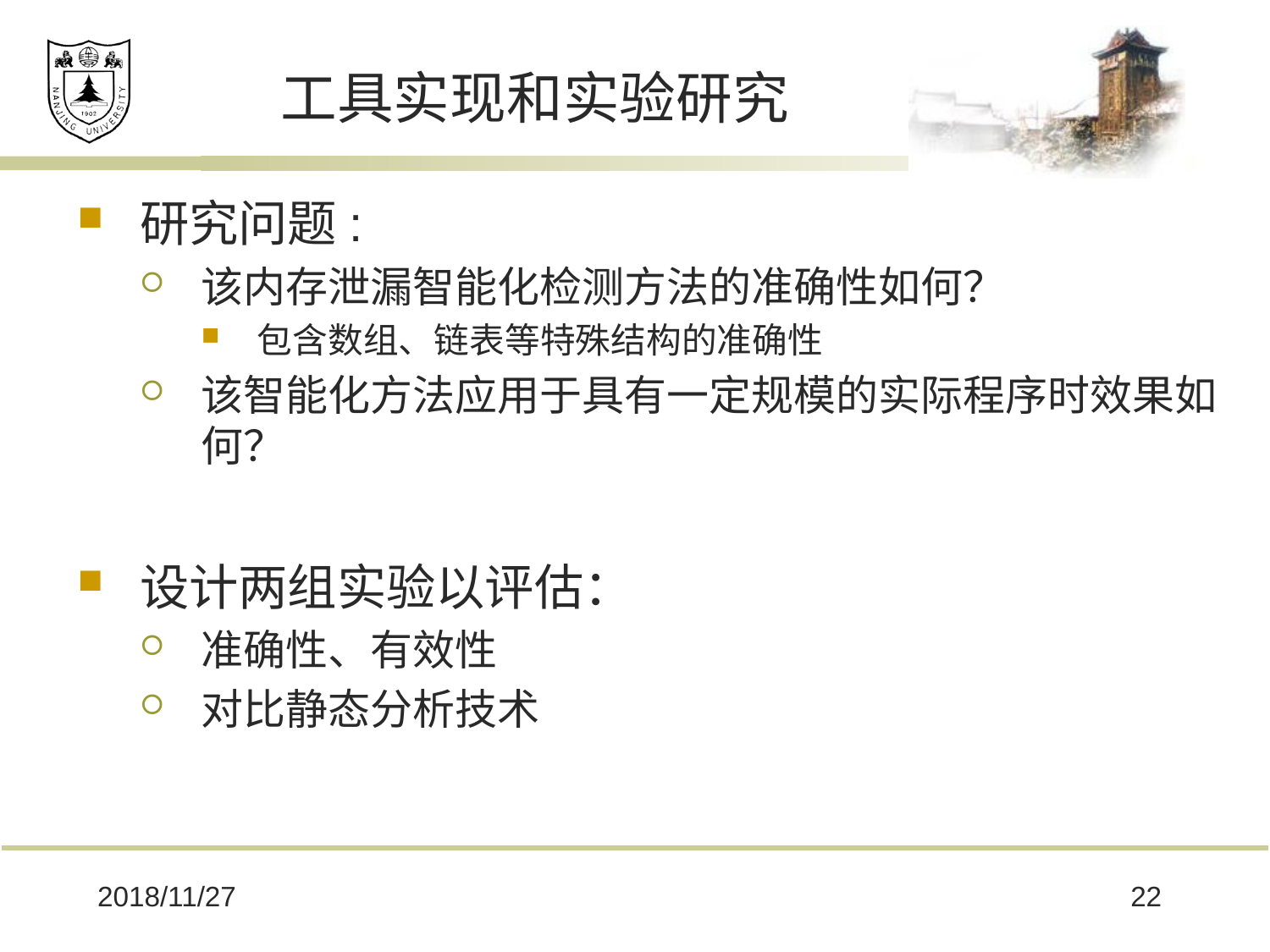

# 工具实现和实验研究
研究问题:
该内存泄漏智能化检测方法的准确性如何？
包含数组、链表等特殊结构的准确性
该智能化方法应用于具有一定规模的实际程序时效果如何？

设计两组实验以评估：
准确性、有效性
对比静态分析技术

2018/11/27
22